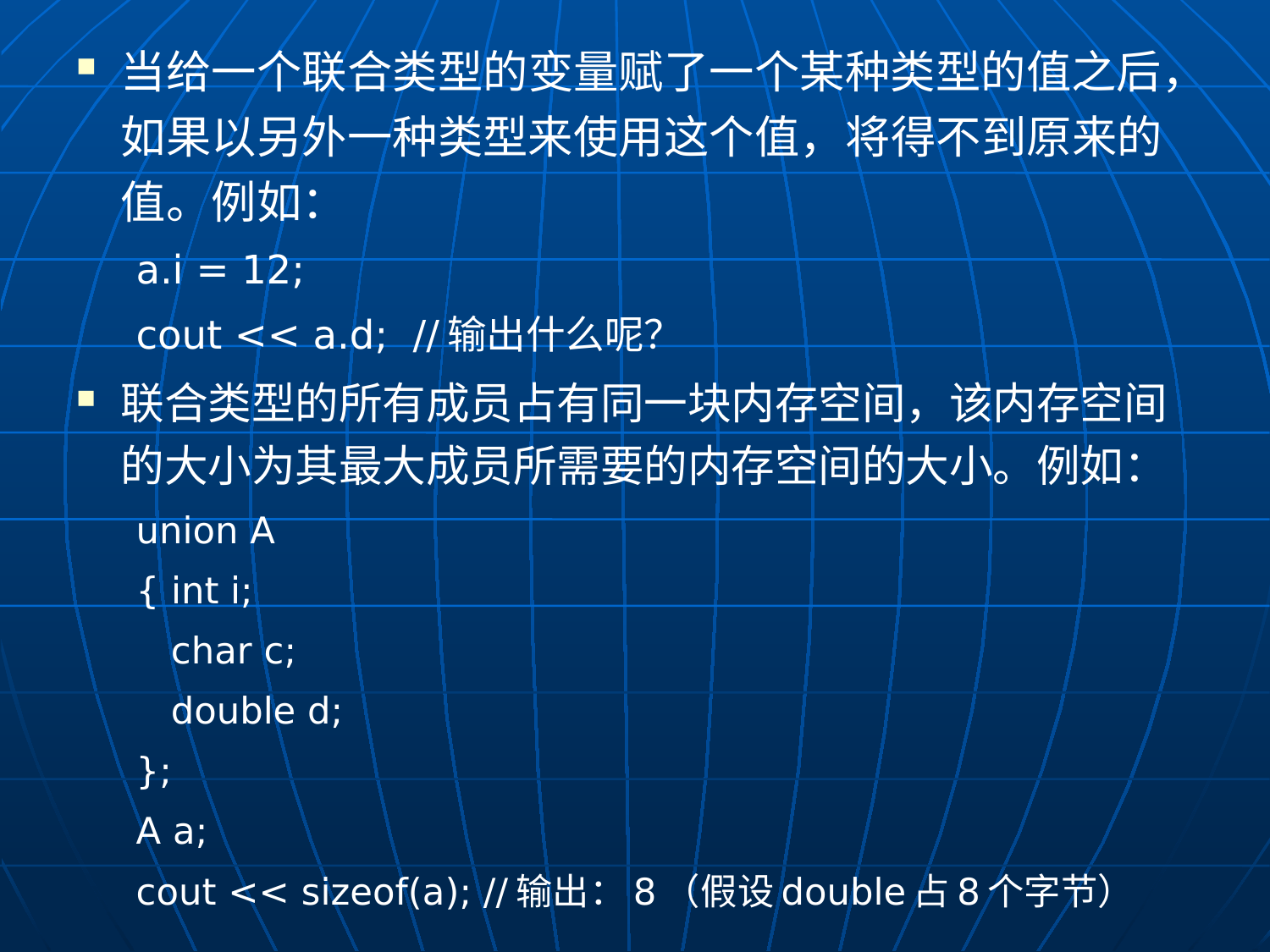

当给一个联合类型的变量赋了一个某种类型的值之后，如果以另外一种类型来使用这个值，将得不到原来的值。例如：
a.i = 12;
cout << a.d;  //输出什么呢？
联合类型的所有成员占有同一块内存空间，该内存空间的大小为其最大成员所需要的内存空间的大小。例如：
union A
{ int i;
   char c;
   double d;
};
A a;
cout << sizeof(a); //输出：8（假设double占8个字节）